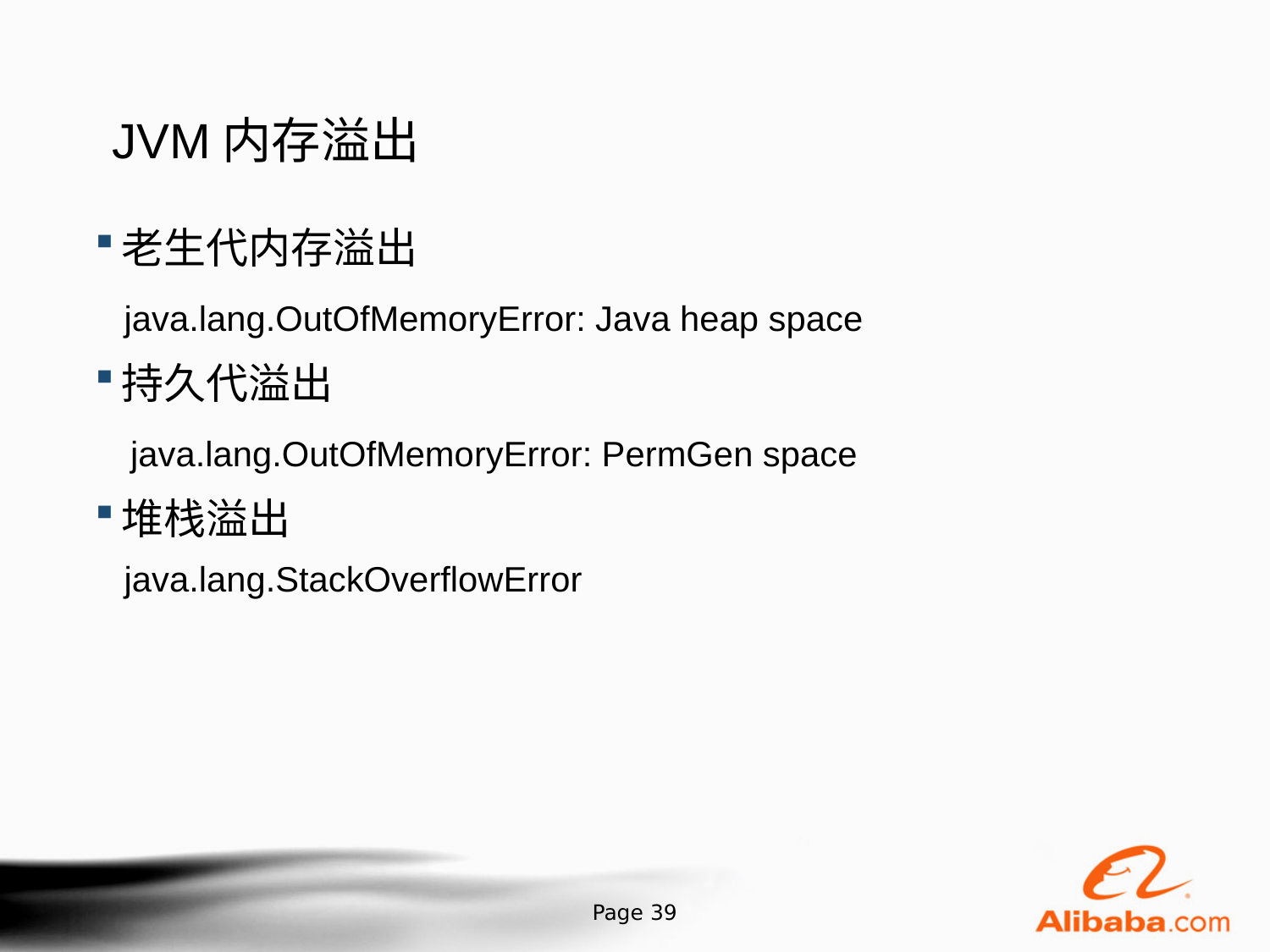

# JVM内存溢出
老生代内存溢出
   java.lang.OutOfMemoryError: Java heap space
持久代溢出
   java.lang.OutOfMemoryError: PermGen space
堆栈溢出
   java.lang.StackOverflowError

Page 39